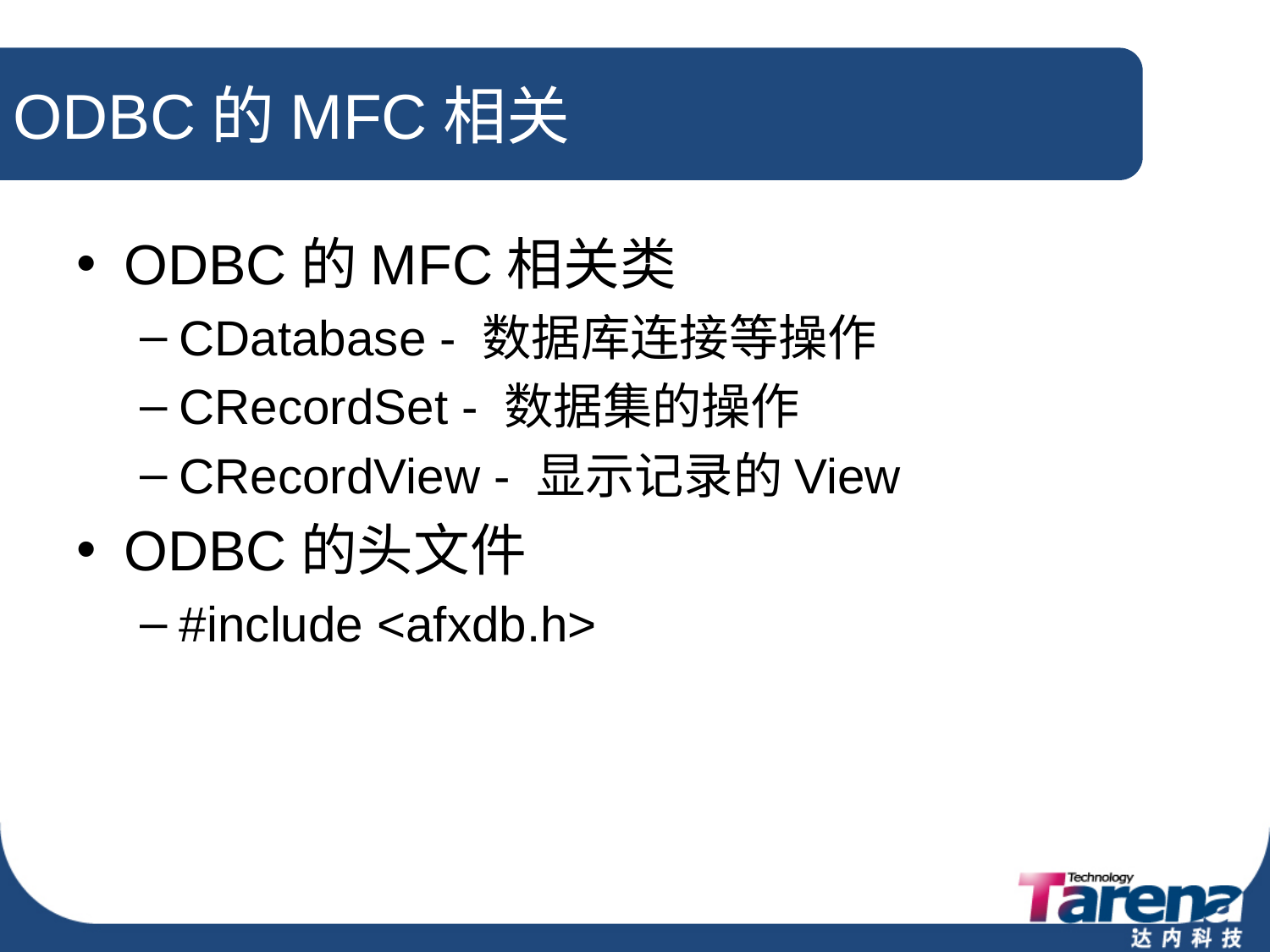

# ODBC的MFC相关
ODBC的MFC相关类
CDatabase - 数据库连接等操作
CRecordSet - 数据集的操作
CRecordView - 显示记录的View
ODBC的头文件
#include <afxdb.h>